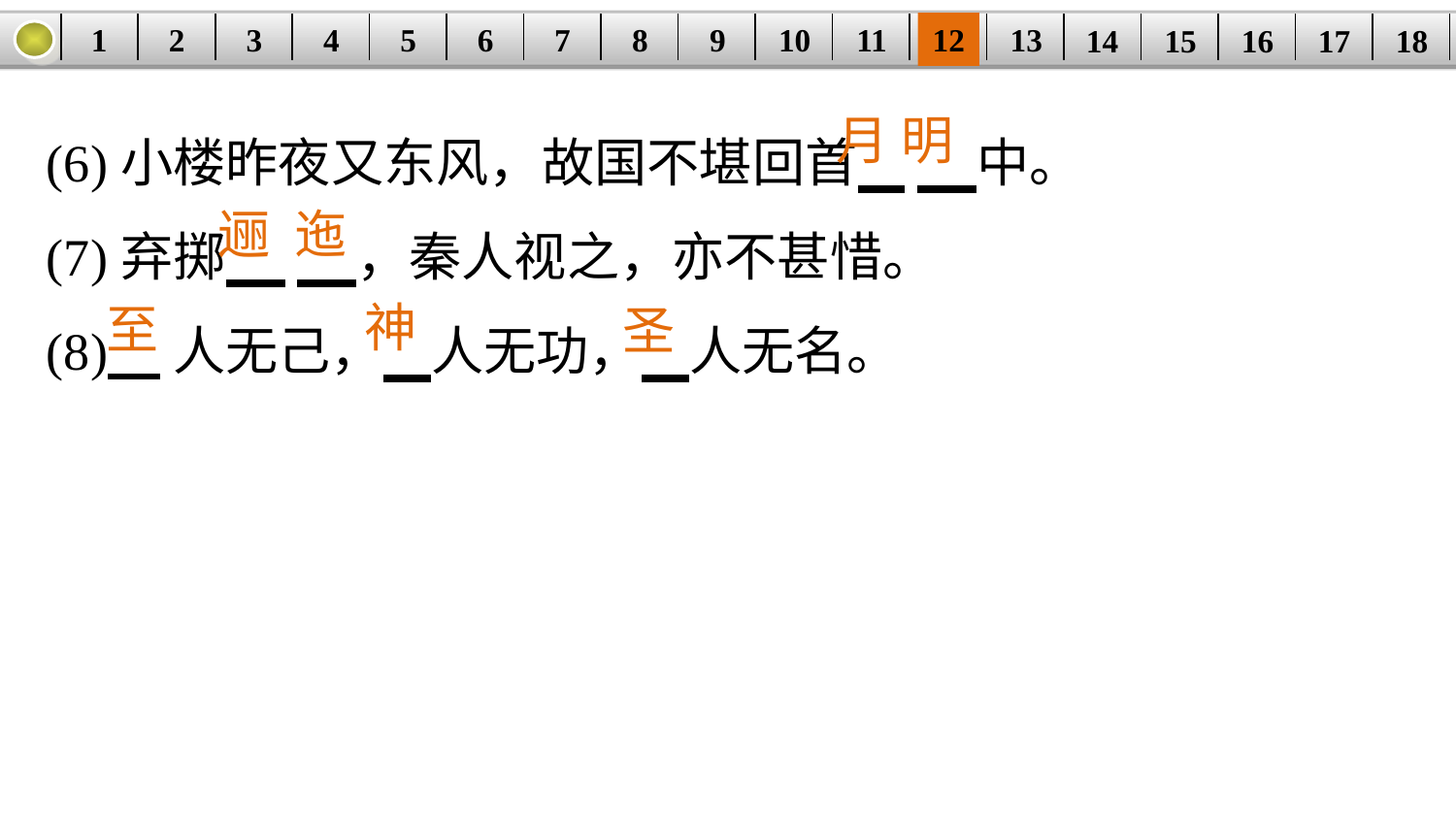

1
2
3
4
5
6
7
8
9
10
11
12
13
14
15
16
17
18
|  |  |  |  |  |  |  |  |  |  |  |  |  |  |  |  |  |  |
| --- | --- | --- | --- | --- | --- | --- | --- | --- | --- | --- | --- | --- | --- | --- | --- | --- | --- |

(6)小楼昨夜又东风，故国不堪回首          中。
(7)弃掷           ，秦人视之，亦不甚惜。
(8)    人无己，    人无功，    人无名。
月 明
逦  迤
神
至
圣